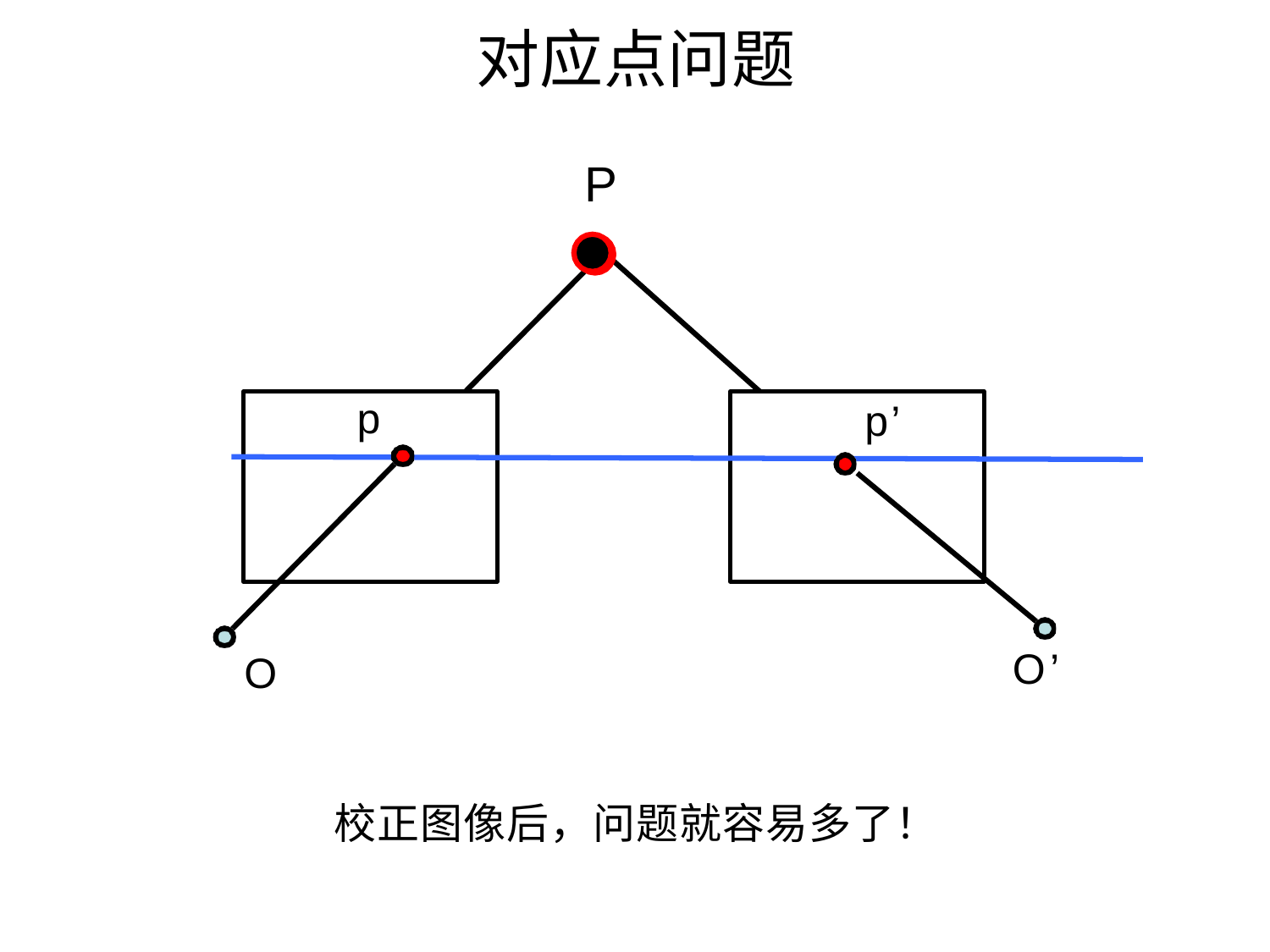

# 对应点问题
P

p

p’

O’
O
校正图像后，问题就容易多了！